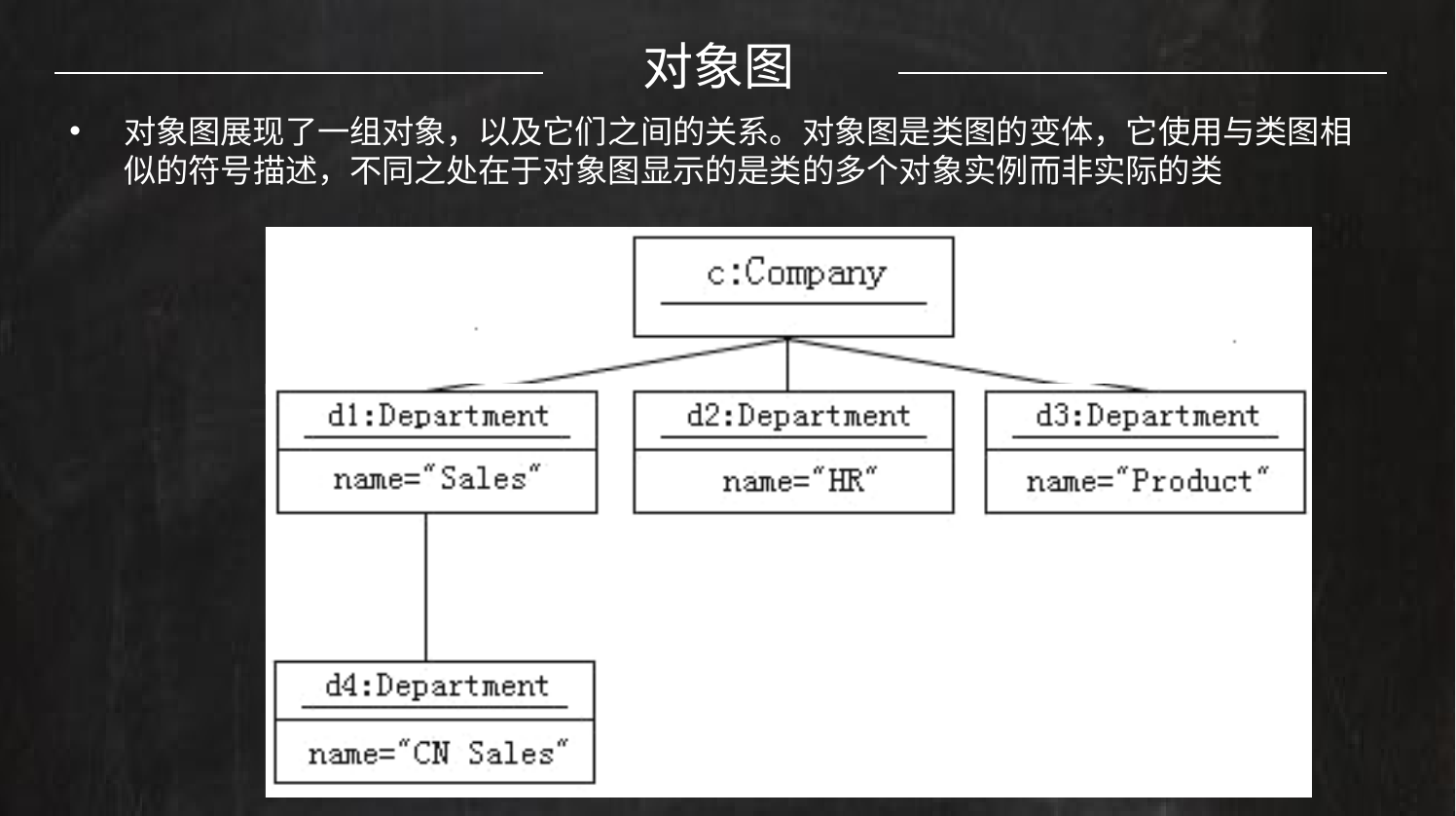

对象图

对象图展现了一组对象，以及它们之间的关系。对象图是类图的变体，它使用与类图相
似的符号描述，不同之处在于对象图显示的是类的多个对象实例而非实际的类